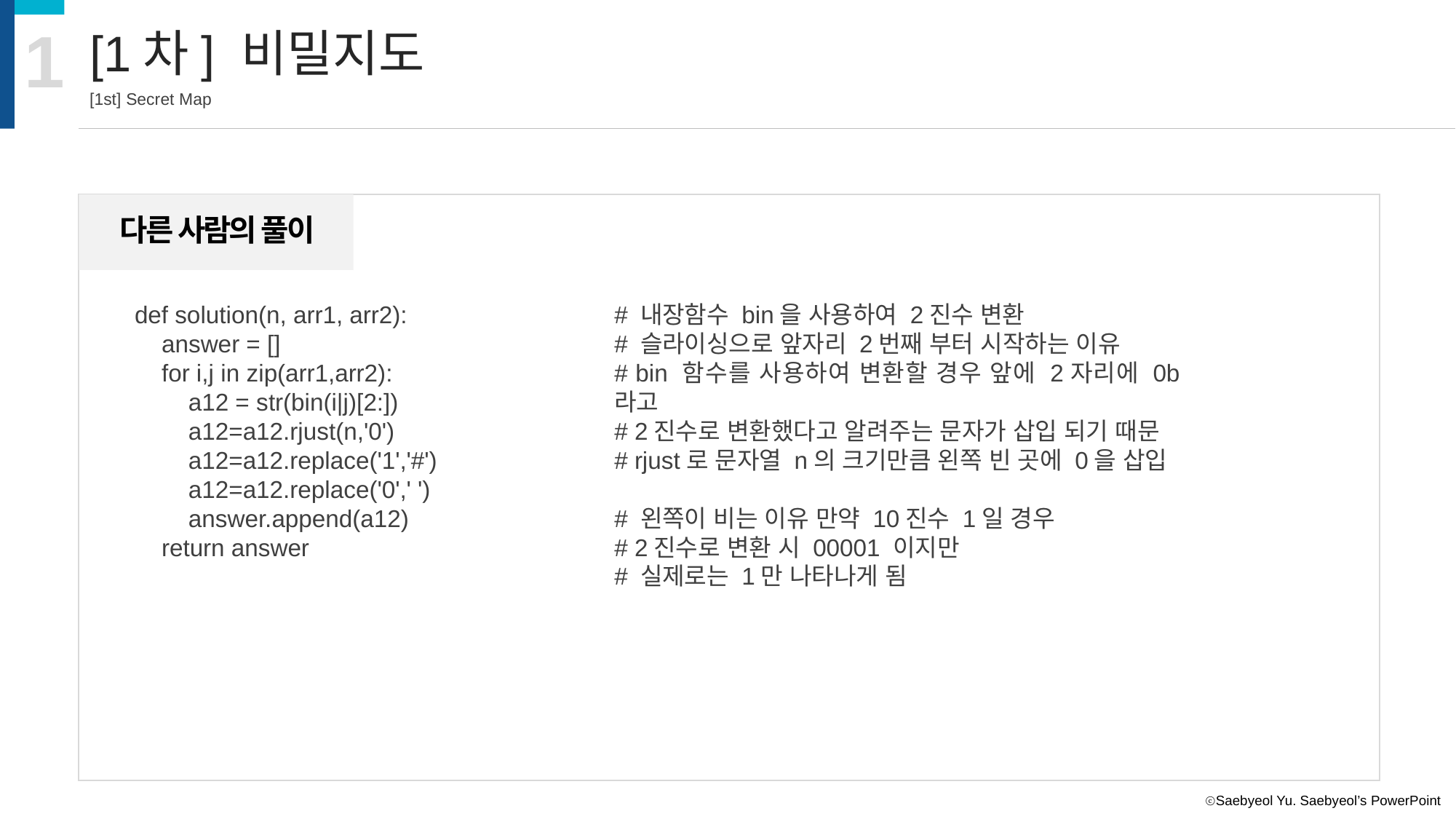

1
[1차] 비밀지도
[1st] Secret Map

다른 사람의 풀이
def solution(n, arr1, arr2):
    answer = []
    for i,j in zip(arr1,arr2):
        a12 = str(bin(i|j)[2:])
        a12=a12.rjust(n,'0')
        a12=a12.replace('1','#')
        a12=a12.replace('0',' ')
        answer.append(a12)
    return answer
# 내장함수 bin을 사용하여 2진수 변환
# 슬라이싱으로 앞자리 2번째 부터 시작하는 이유
# bin 함수를 사용하여 변환할 경우 앞에 2자리에 0b라고
# 2진수로 변환했다고 알려주는 문자가 삽입 되기 때문
# rjust로 문자열 n의 크기만큼 왼쪽 빈 곳에 0을 삽입

# 왼쪽이 비는 이유 만약 10진수 1일 경우
# 2진수로 변환 시 00001 이지만
# 실제로는 1만 나타나게 됨